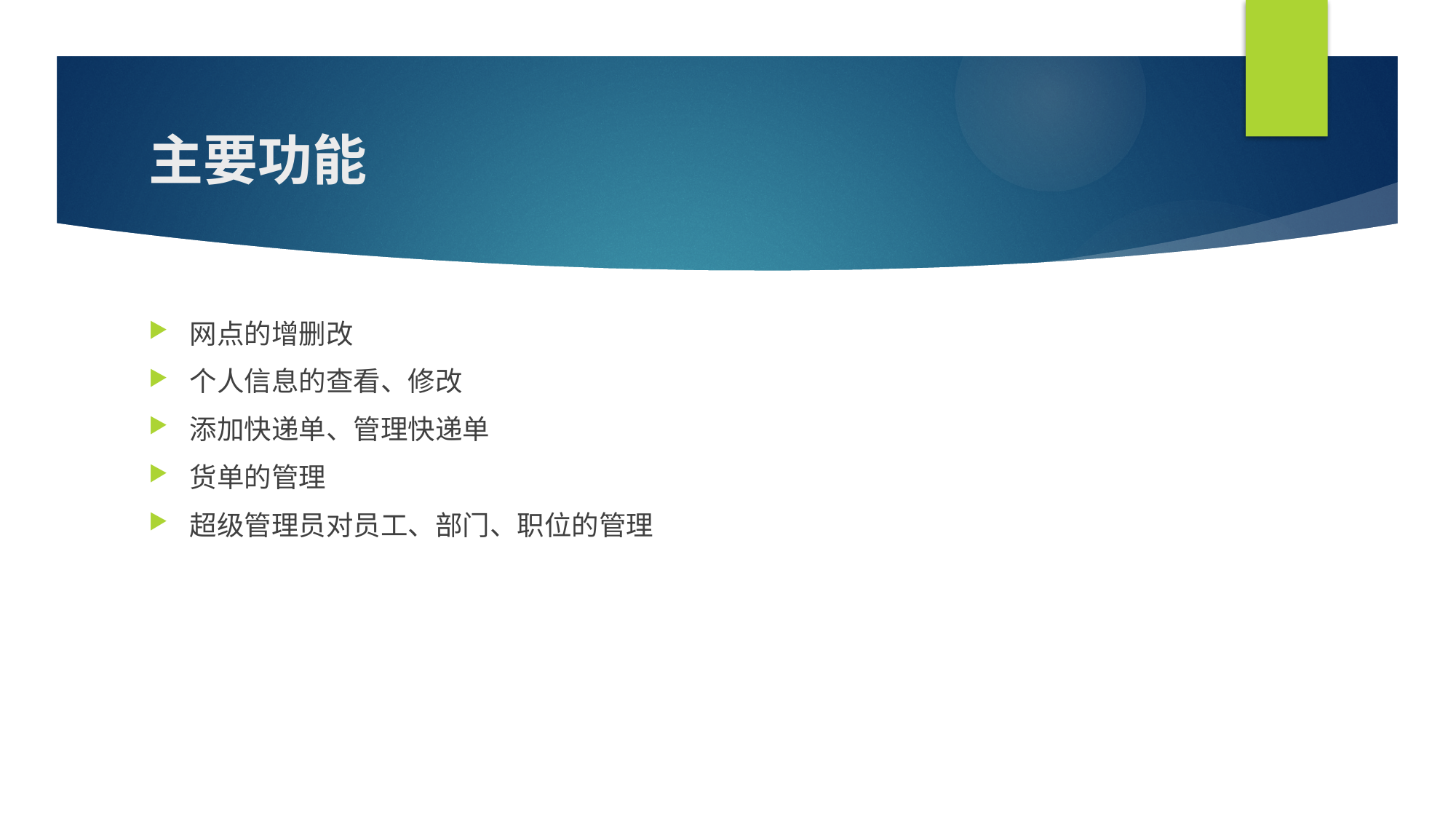

# 主要功能
网点的增删改
个人信息的查看、修改
添加快递单、管理快递单
货单的管理
超级管理员对员工、部门、职位的管理